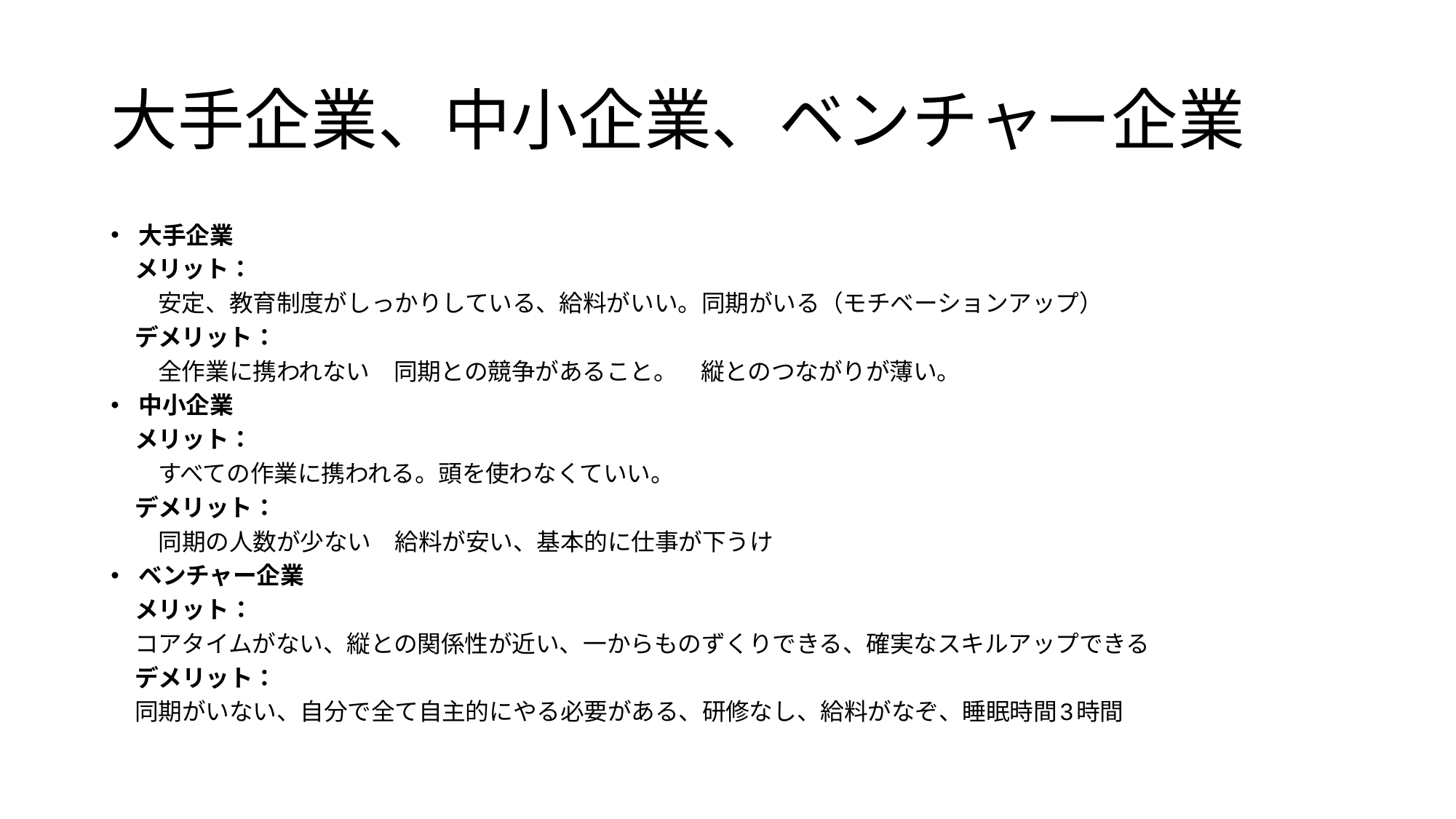

# 大手企業、中小企業、ベンチャー企業
大手企業
　メリット：
　　安定、教育制度がしっかりしている、給料がいい。同期がいる（モチベーションアップ）
　デメリット：
　　全作業に携われない　同期との競争があること。　縦とのつながりが薄い。
中小企業
　メリット：
　　すべての作業に携われる。頭を使わなくていい。
　デメリット：
　　同期の人数が少ない　給料が安い、基本的に仕事が下うけ
ベンチャー企業
　メリット：
　コアタイムがない、縦との関係性が近い、一からものずくりできる、確実なスキルアップできる
　デメリット：
　同期がいない、自分で全て自主的にやる必要がある、研修なし、給料がなぞ、睡眠時間3時間